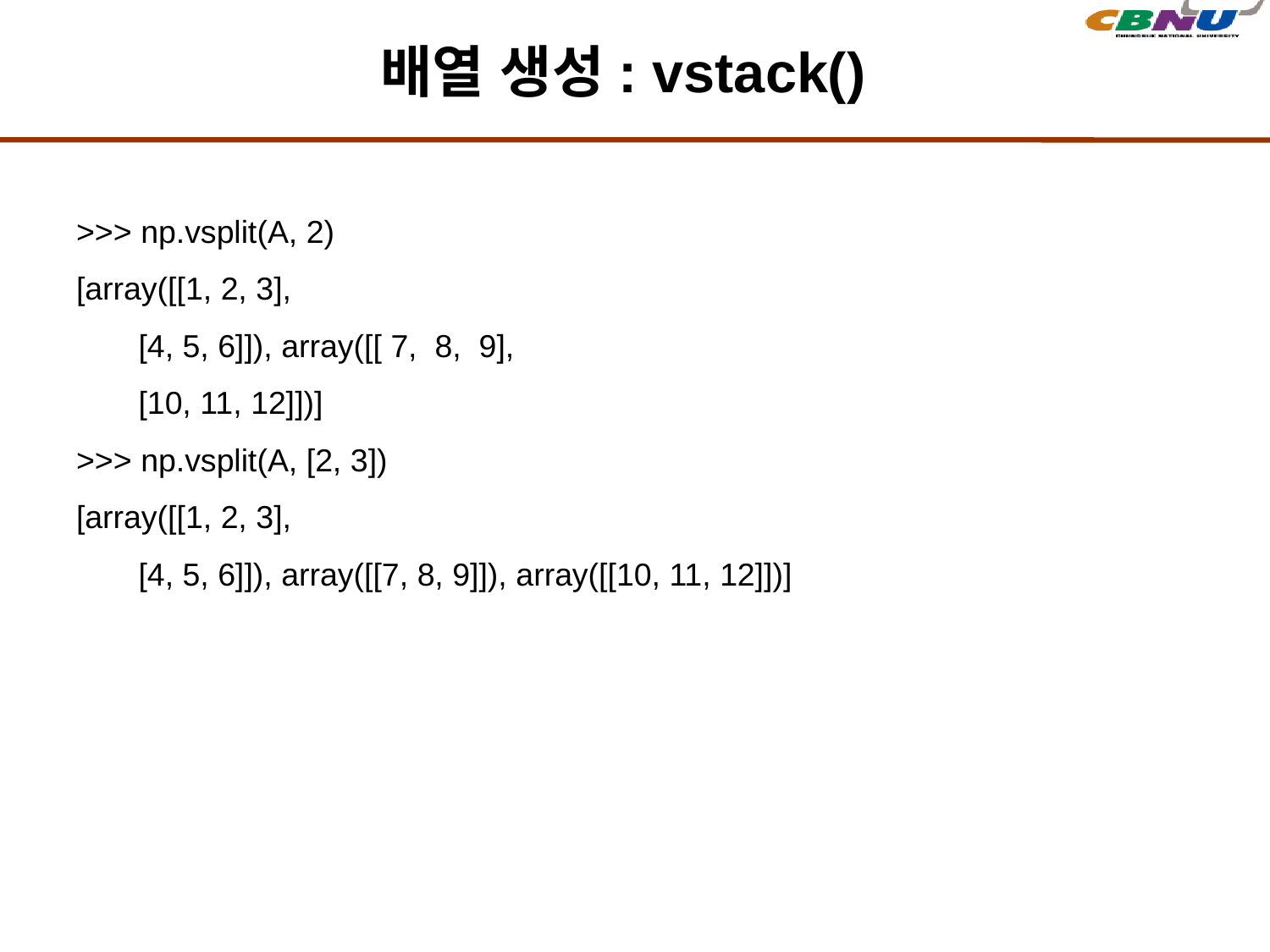

# 배열 생성: vstack()
>>> np.vsplit(A, 2)
[array([[1, 2, 3],
       [4, 5, 6]]), array([[ 7,  8,  9],
       [10, 11, 12]])]
>>> np.vsplit(A, [2, 3])
[array([[1, 2, 3],
       [4, 5, 6]]), array([[7, 8, 9]]), array([[10, 11, 12]])]